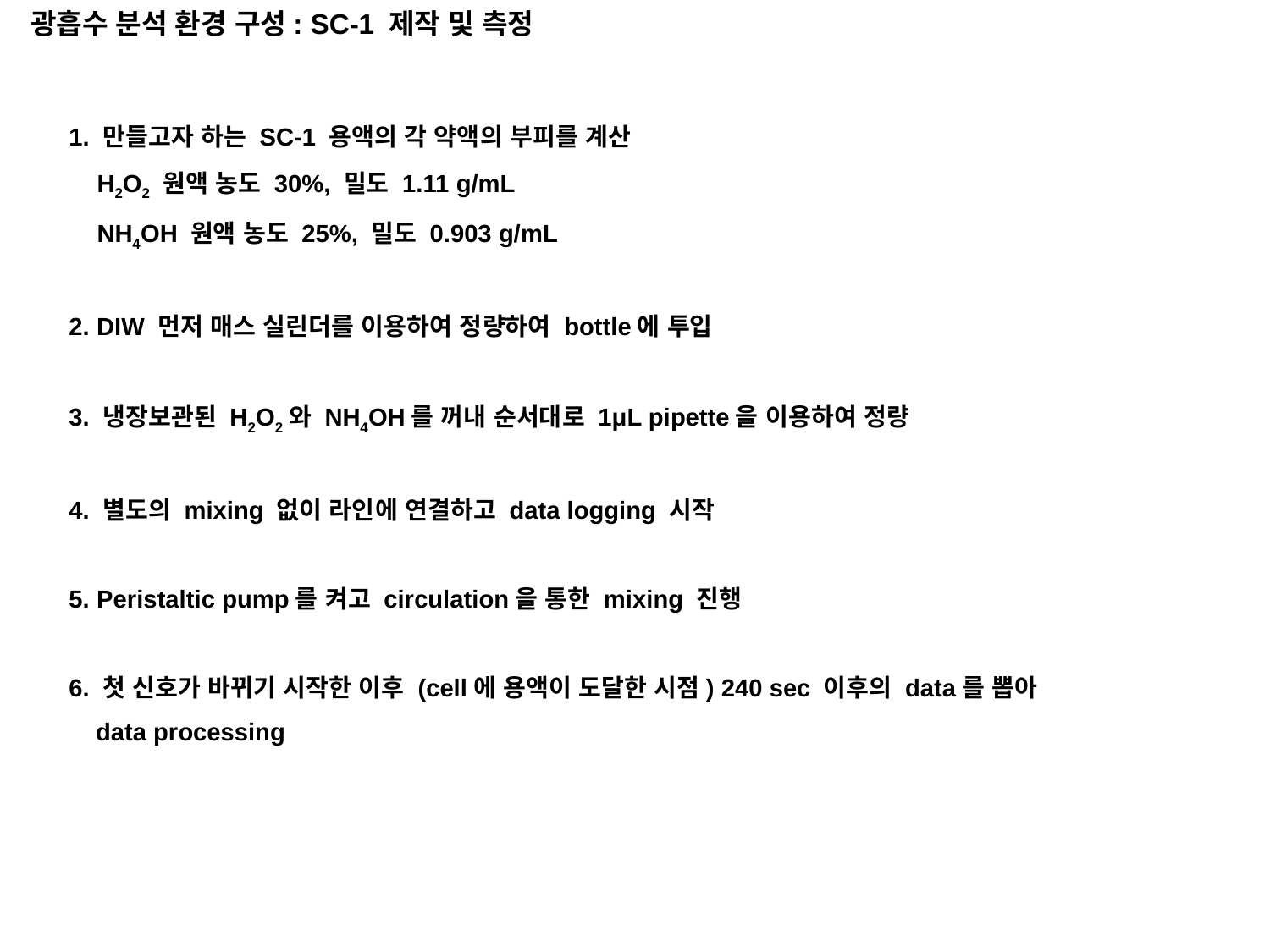

광흡수 분석 환경 구성: SC-1 제작 및 측정
1. 만들고자 하는 SC-1 용액의 각 약액의 부피를 계산
    H2O2 원액 농도 30%, 밀도 1.11 g/mL
    NH4OH 원액 농도 25%, 밀도 0.903 g/mL

2. DIW 먼저 매스 실린더를 이용하여 정량하여 bottle에 투입

3. 냉장보관된 H2O2와 NH4OH를 꺼내 순서대로 1μL pipette을 이용하여 정량

4. 별도의 mixing 없이 라인에 연결하고 data logging 시작

5. Peristaltic pump를 켜고 circulation을 통한 mixing 진행

6. 첫 신호가 바뀌기 시작한 이후 (cell에 용액이 도달한 시점) 240 sec 이후의 data를 뽑아
   data processing